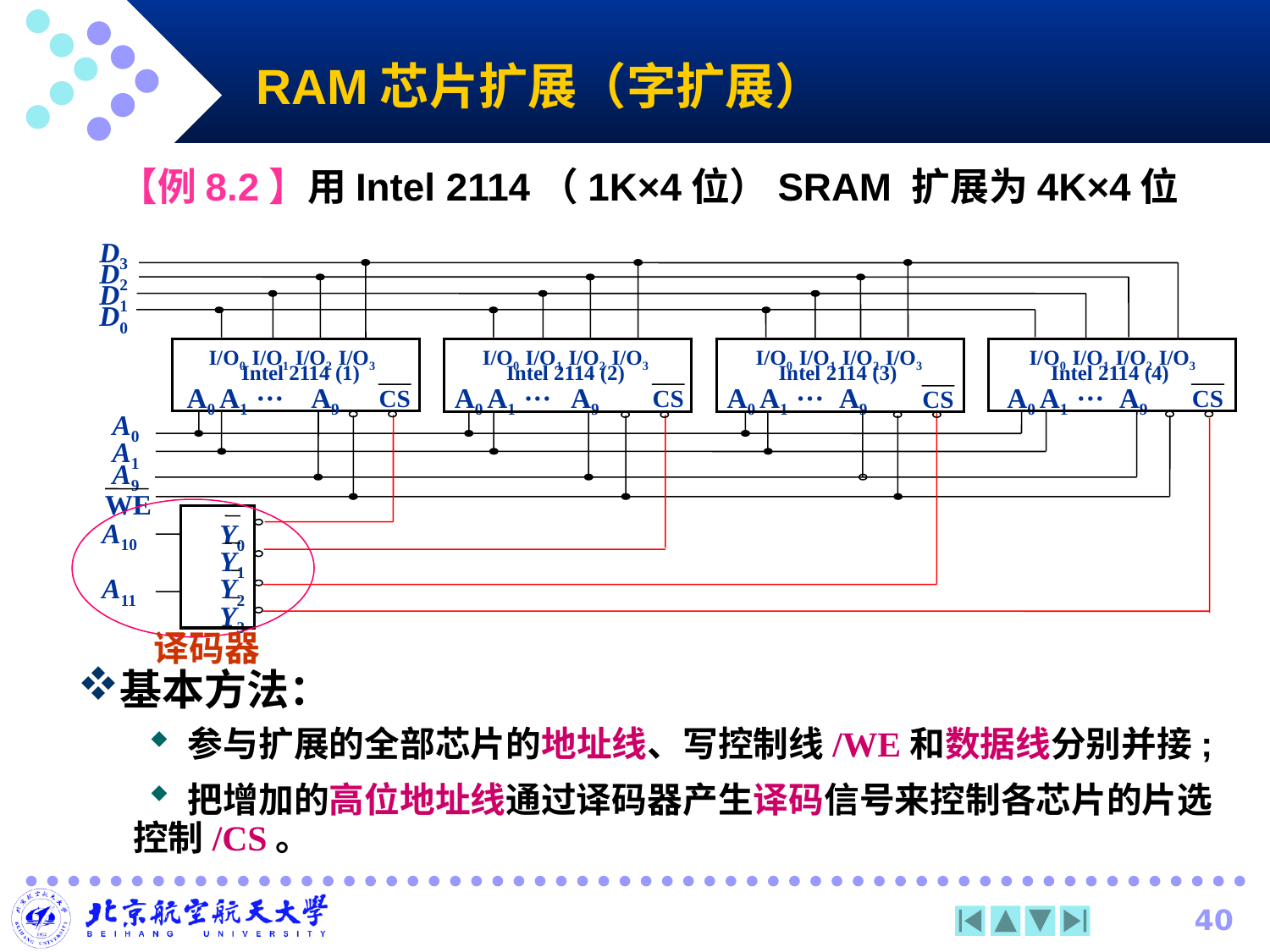

# RAM芯片扩展（字扩展）
【例8.2】用Intel 2114（1K×4位）SRAM 扩展为4K×4位
D3
D2

D1

D0

I/O0  I/O1  I/O2  I/O3
I/O0  I/O1  I/O2  I/O3
I/O0  I/O1  I/O2  I/O3
I/O0  I/O1  I/O2  I/O3

Intel 2114 (1)
Intel 2114 (2)
Intel 2114 (3)
Intel 2114 (4)
A0 A1  ···      A9
A0 A1  ···    A9
A0 A1  ···   A9
A0 A1  ···   A9

A0

A1

A9

WE

A10
Y0

Y1

A11
Y2

Y3

CS

CS

CS

CS

译码器
基本方法：
参与扩展的全部芯片的地址线、写控制线/WE和数据线分别并接;
把增加的高位地址线通过译码器产生译码信号来控制各芯片的片选
     控制/CS。
40